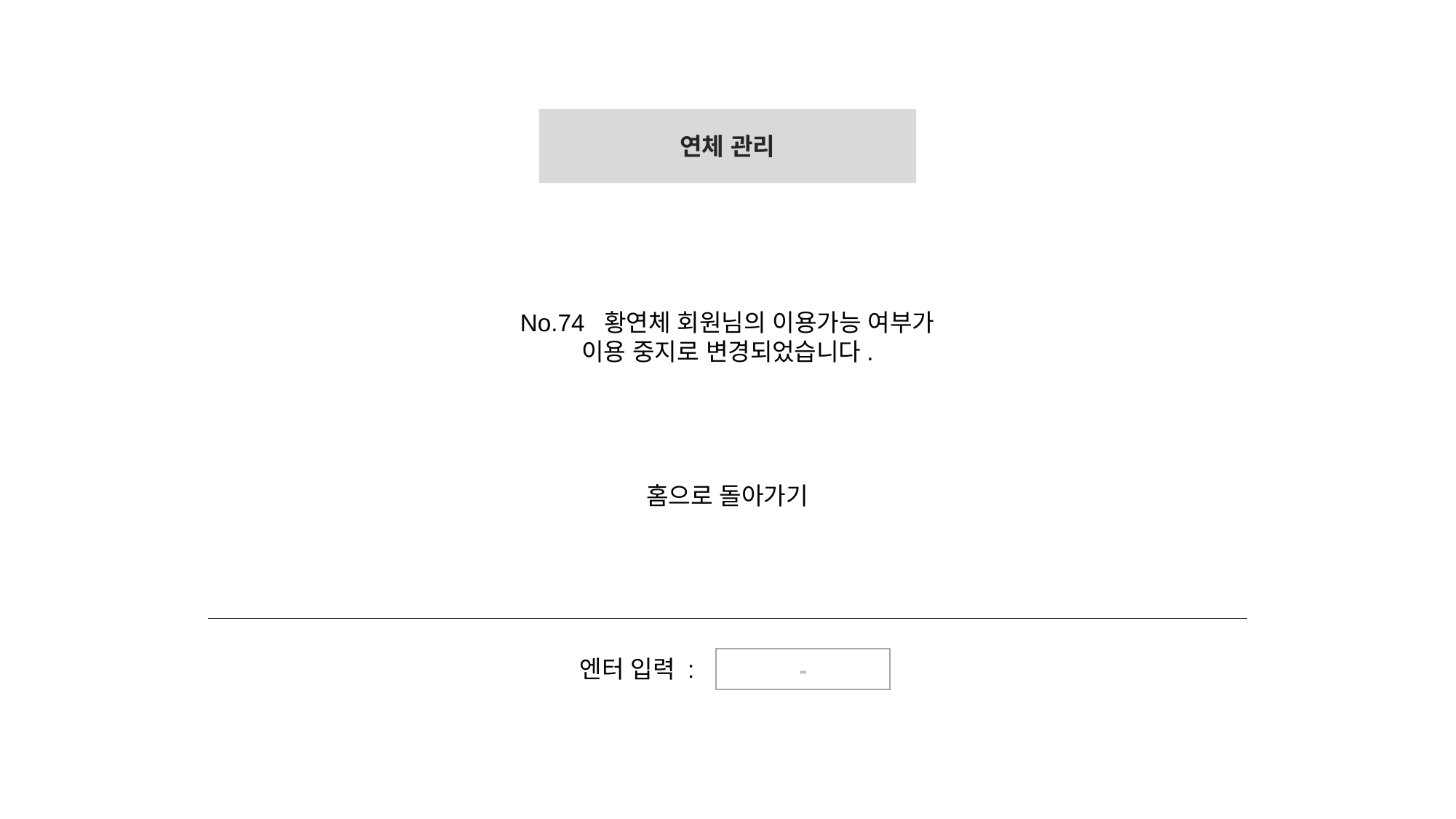

연체 관리
No.74  황연체 회원님의 이용가능 여부가
이용 중지로 변경되었습니다.
홈으로 돌아가기
엔터 입력 :
-